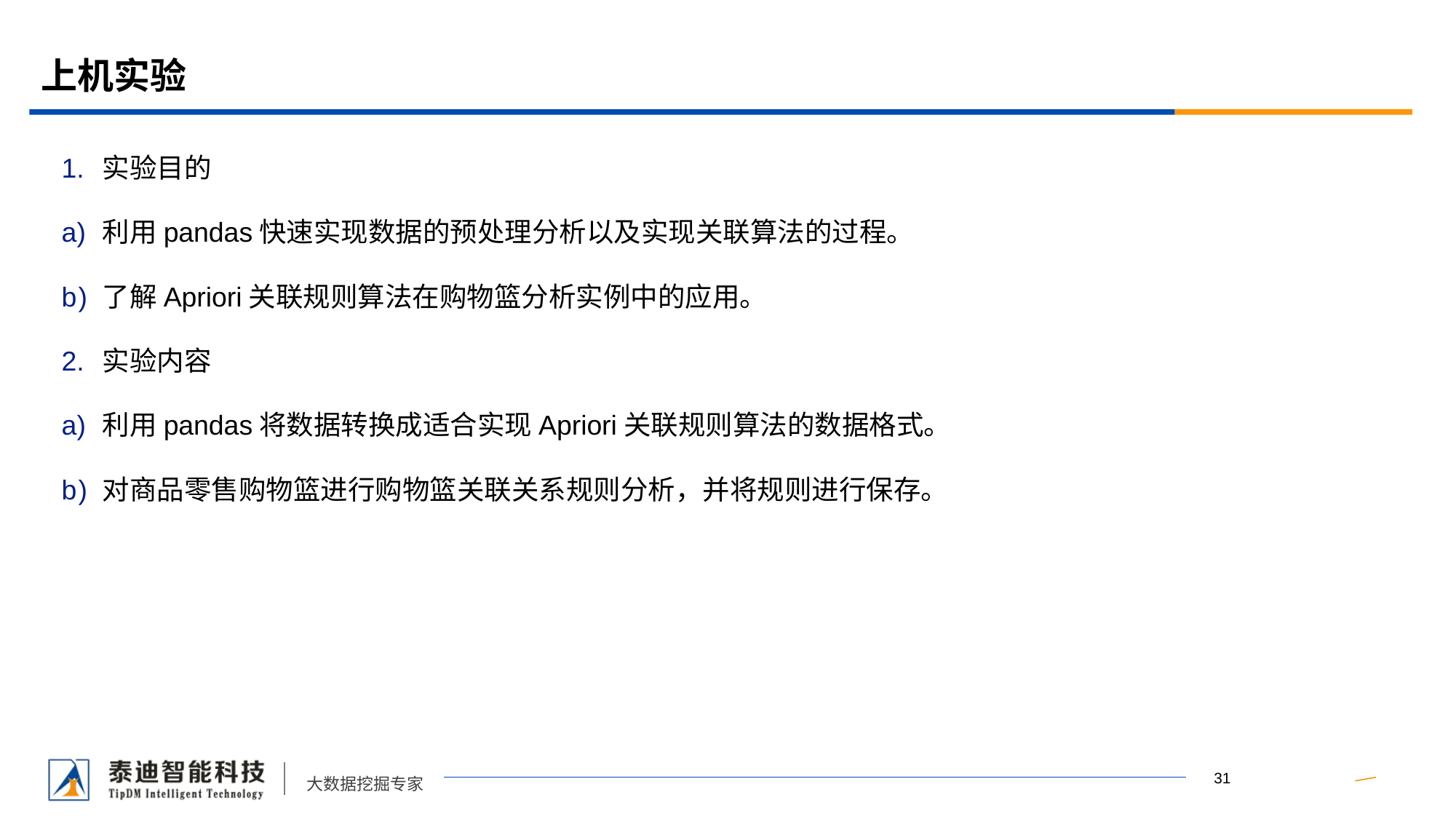

# 上机实验
实验目的
利用pandas快速实现数据的预处理分析以及实现关联算法的过程。
了解Apriori关联规则算法在购物篮分析实例中的应用。
实验内容
利用pandas将数据转换成适合实现Apriori关联规则算法的数据格式。
对商品零售购物篮进行购物篮关联关系规则分析，并将规则进行保存。